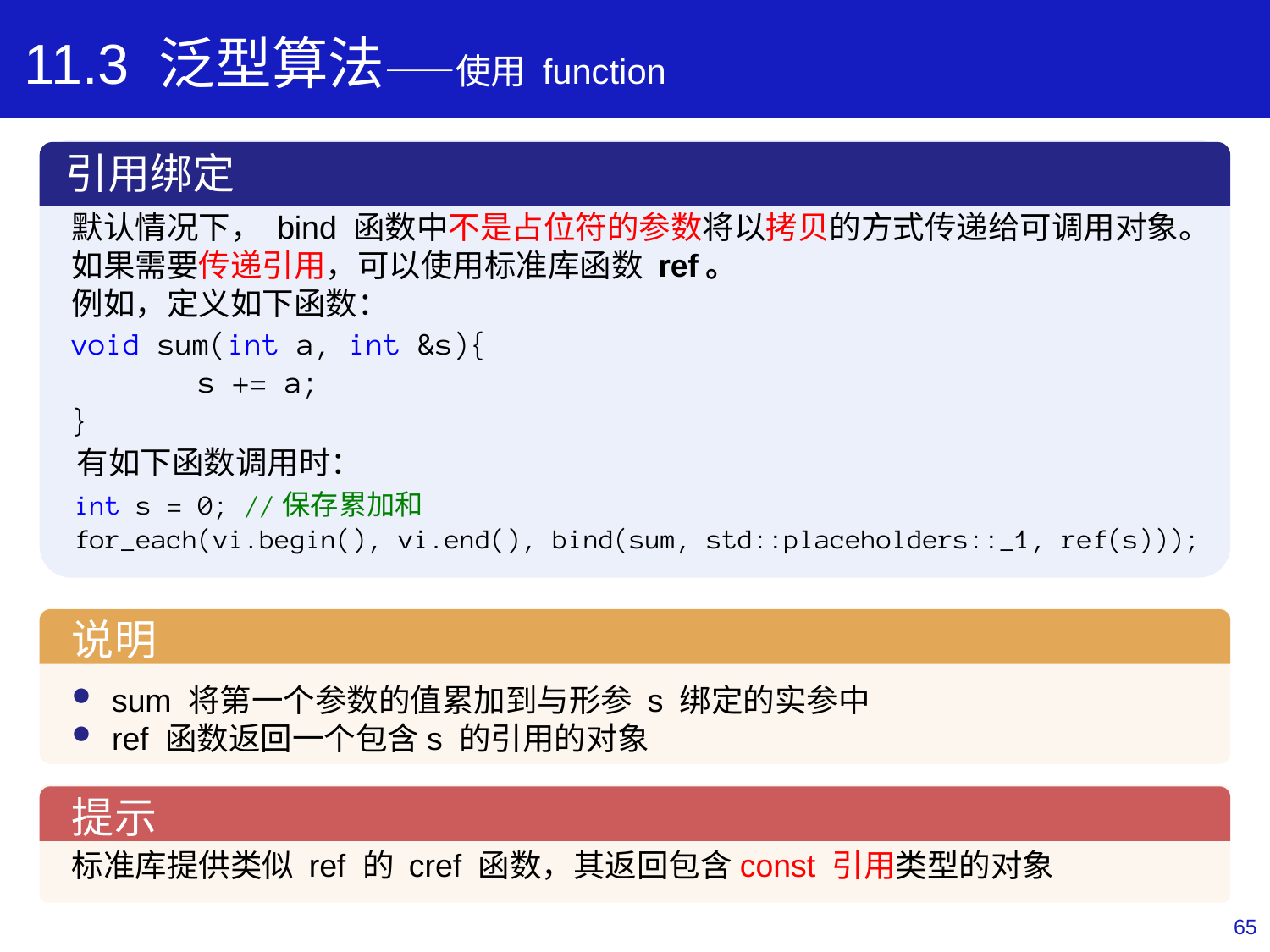

11.3 泛型算法——使用 function
引用绑定

默认情况下， bind 函数中不是占位符的参数将以拷贝的方式传递给可调用对象。如果需要传递引用，可以使用标准库函数 ref。
例如，定义如下函数：
void sum(int a, int &s){
	s += a;
}
有如下函数调用时：
int s = 0; //保存累加和
for_each(vi.begin(), vi.end(), bind(sum, std::placeholders::_1, ref(s)));
说明

sum 将第一个参数的值累加到与形参 s 绑定的实参中
ref 函数返回一个包含s 的引用的对象
提示

标准库提供类似 ref 的 cref 函数，其返回包含const 引用类型的对象
65